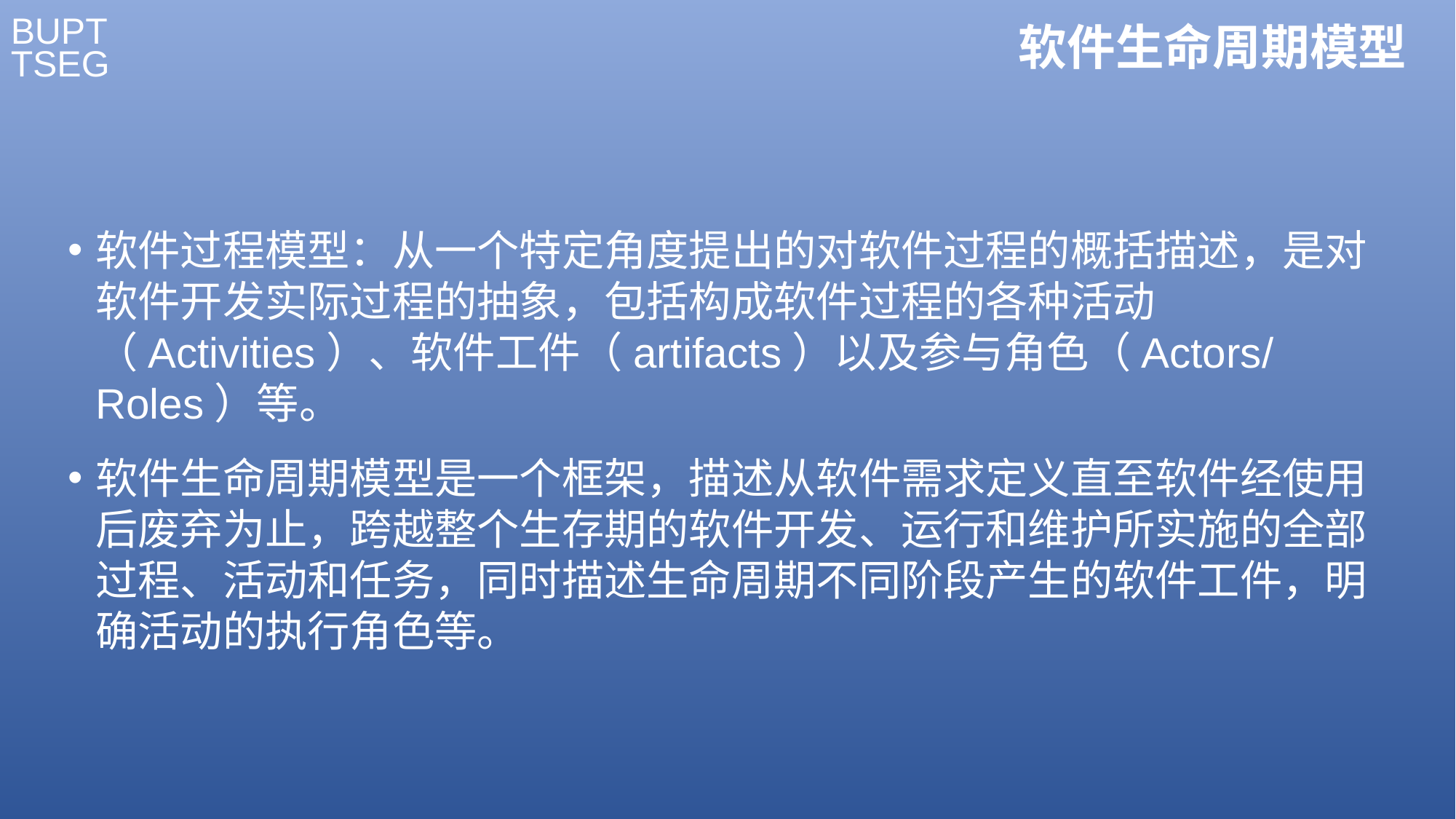

# 软件生命周期模型

软件过程模型：从一个特定角度提出的对软件过程的概括描述，是对软件开发实际过程的抽象，包括构成软件过程的各种活动（Activities）、软件工件（artifacts）以及参与角色（Actors/Roles）等。
软件生命周期模型是一个框架，描述从软件需求定义直至软件经使用后废弃为止，跨越整个生存期的软件开发、运行和维护所实施的全部过程、活动和任务，同时描述生命周期不同阶段产生的软件工件，明确活动的执行角色等。